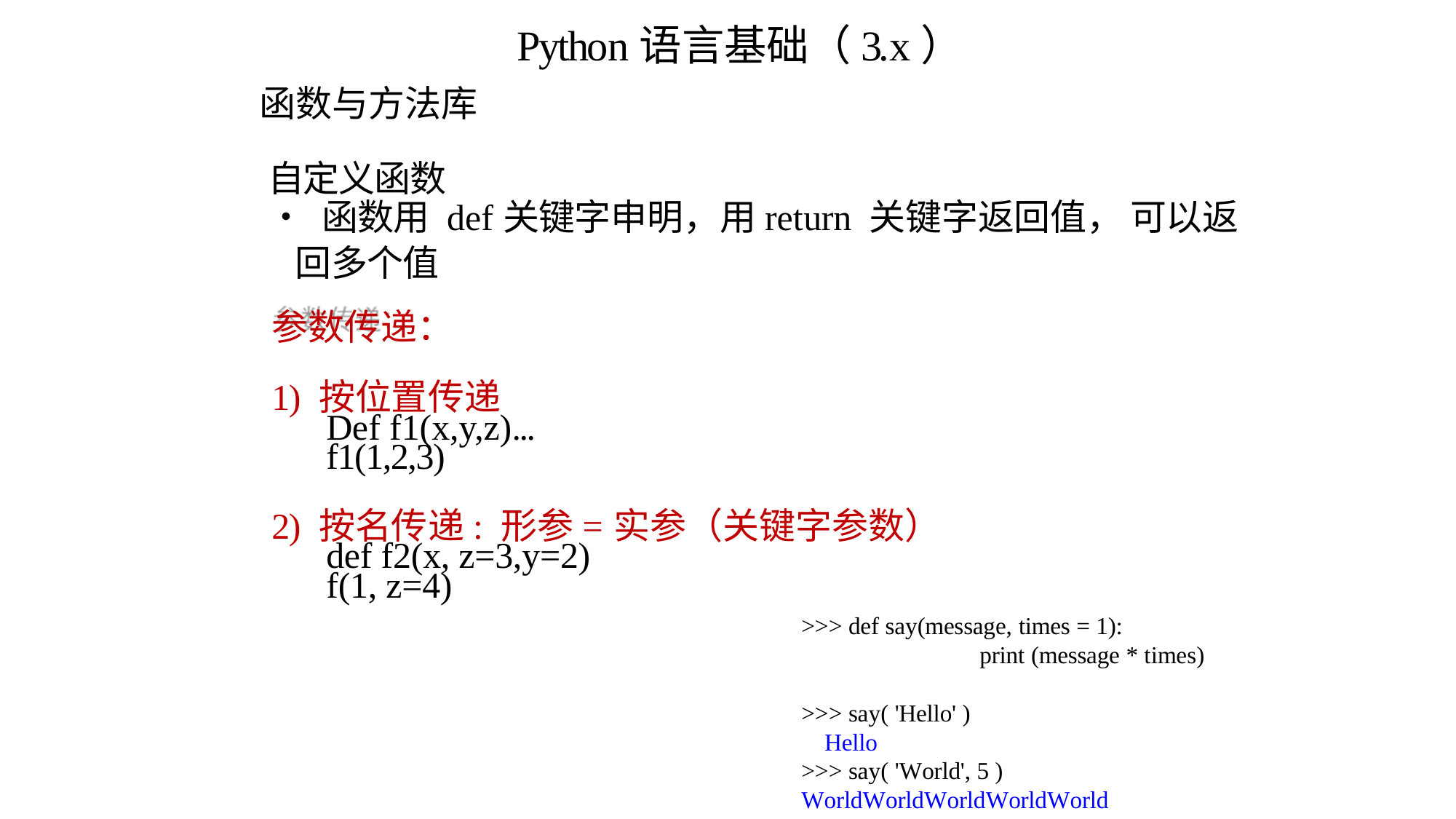

Python语言基础（3.x）
函数与方法库
# 自定义函数
• 函数用 def关键字申明，用return 关键字返回值， 可以返回多个值

参数传递：

1) 按位置传递
Def f1(x,y,z)... f1(1,2,3)

2) 按名传递: 形参=实参（关键字参数）
def f2(x, z=3,y=2)
f(1, z=4)
>>> def say(message, times = 1):
print (message * times)

>>> say( 'Hello' )
Hello
>>> say( 'World', 5 )
WorldWorldWorldWorldWorld